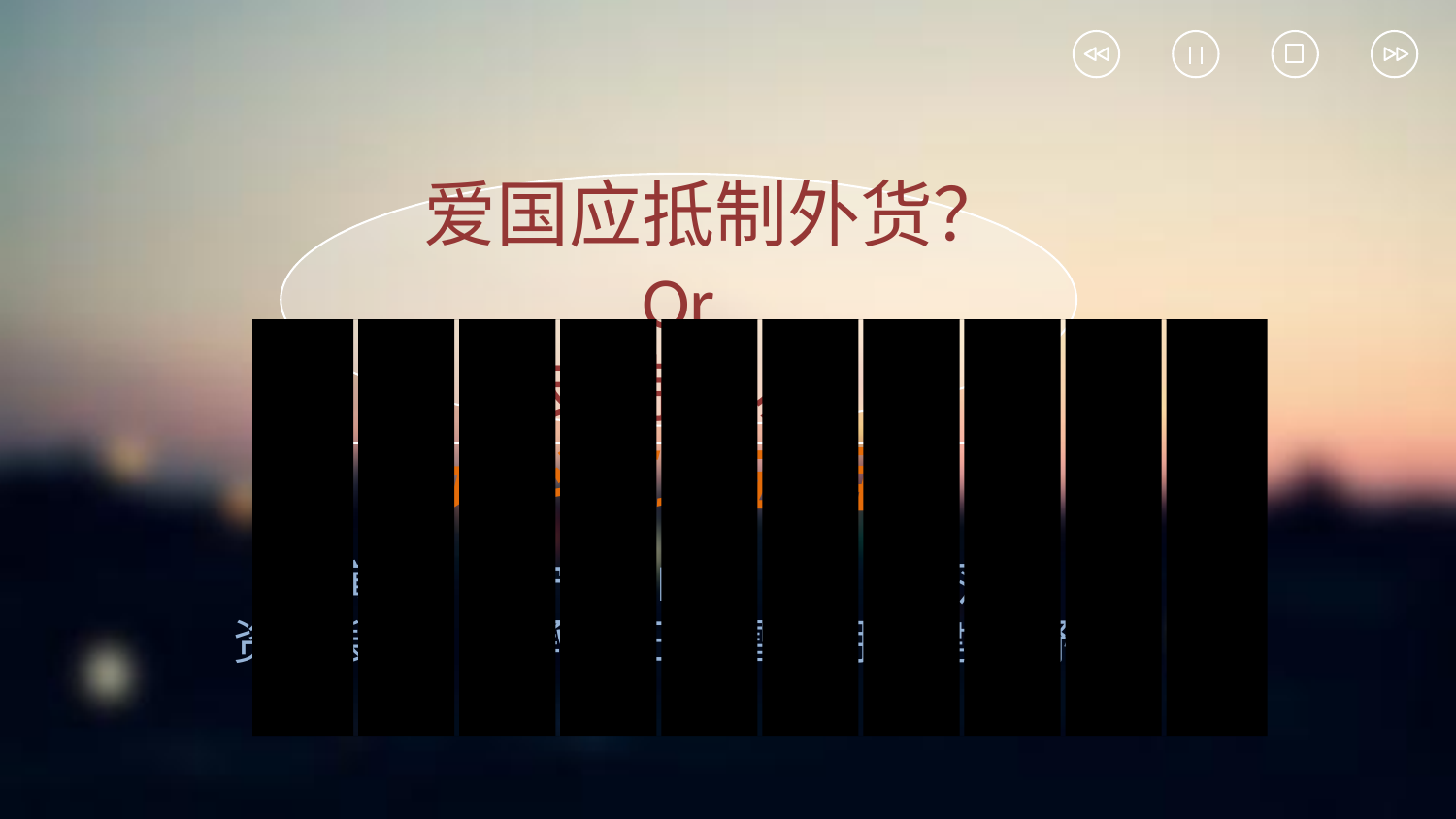

爱国应抵制外货？
Or
支持贸易
__________
计科三班五组
演讲：范宁       PPT制作：田萍骕
资料搜集：李承骏  王瑞雪   胡伟健   张预测